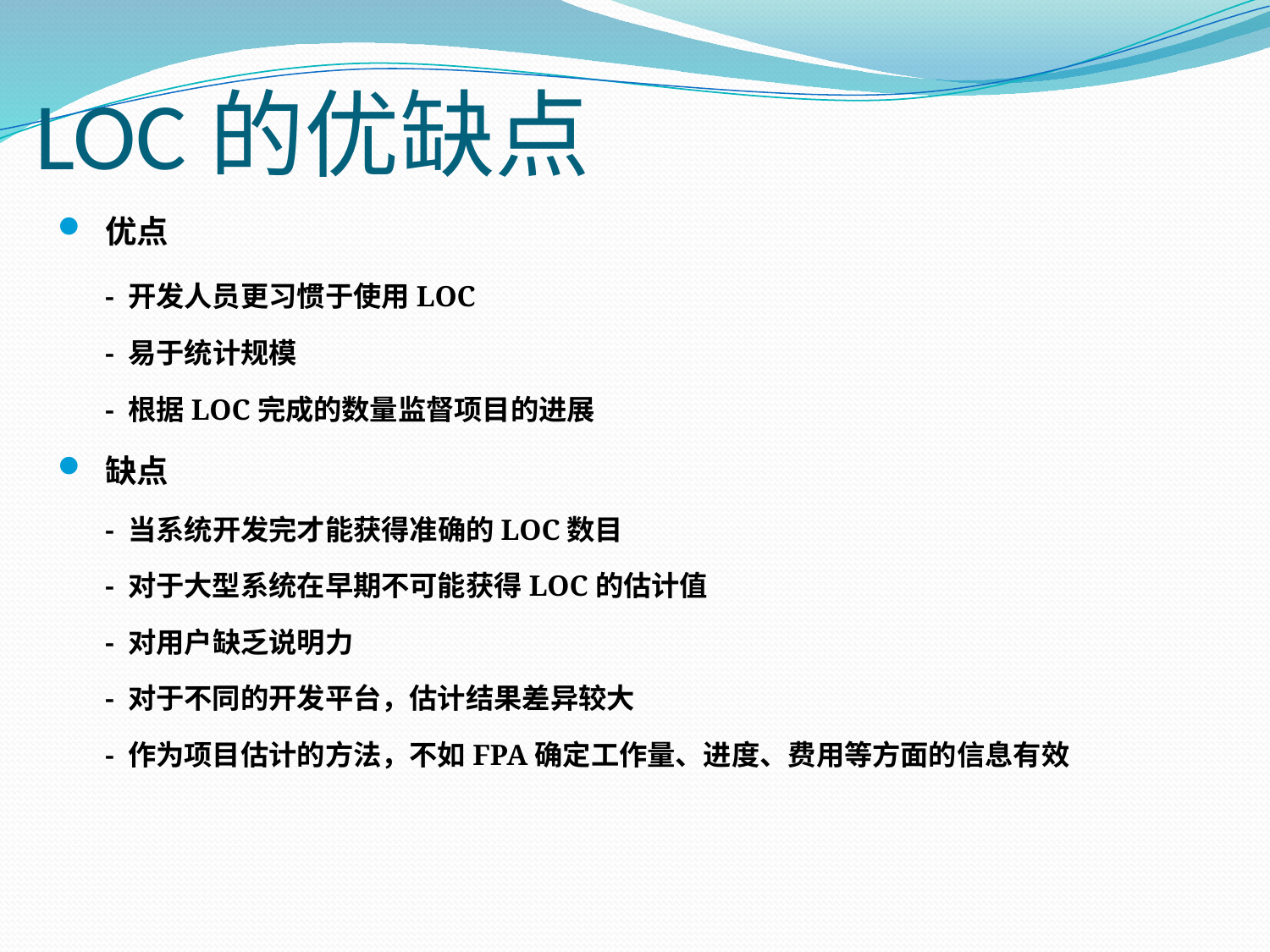

# LOC的优缺点
优点
	- 开发人员更习惯于使用LOC
	- 易于统计规模
	- 根据LOC完成的数量监督项目的进展
缺点
	- 当系统开发完才能获得准确的LOC数目
	- 对于大型系统在早期不可能获得LOC的估计值
	- 对用户缺乏说明力
	- 对于不同的开发平台，估计结果差异较大
	- 作为项目估计的方法，不如FPA确定工作量、进度、费用等方面的信息有效